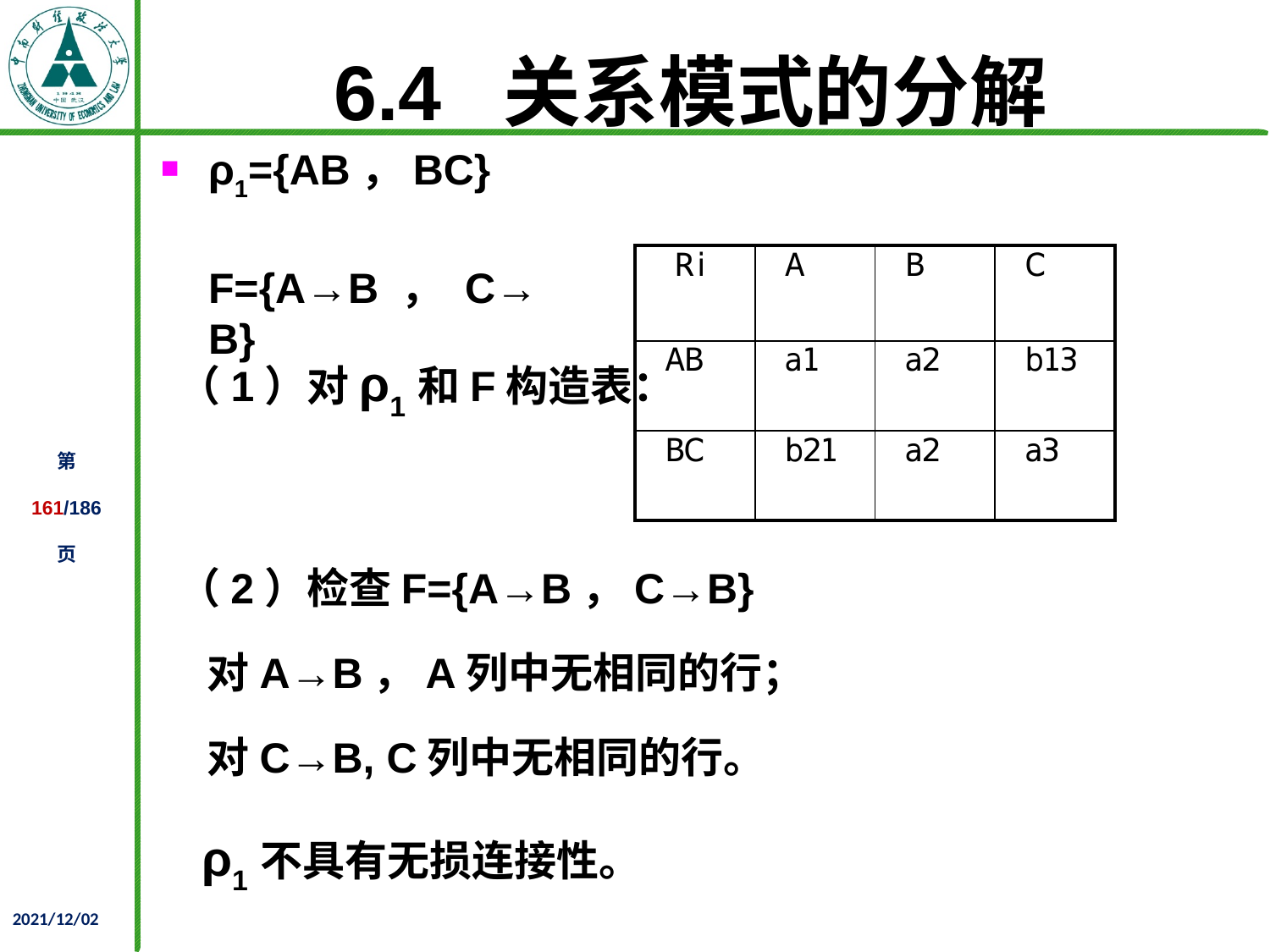

# 6.4  关系模式的分解
ρ1={AB，BC}
   F={A→B，C→B}
| Ri | A | B | C |
| --- | --- | --- | --- |
| AB | a1 | a2 | b13 |
| BC | b21 | a2 | a3 |
（1）对ρ1和F构造表：
（2）检查F={A→B，C→B}
  对A→B，A列中无相同的行；
  对C→B, C列中无相同的行。
  ρ1不具有无损连接性。
2021/12/02